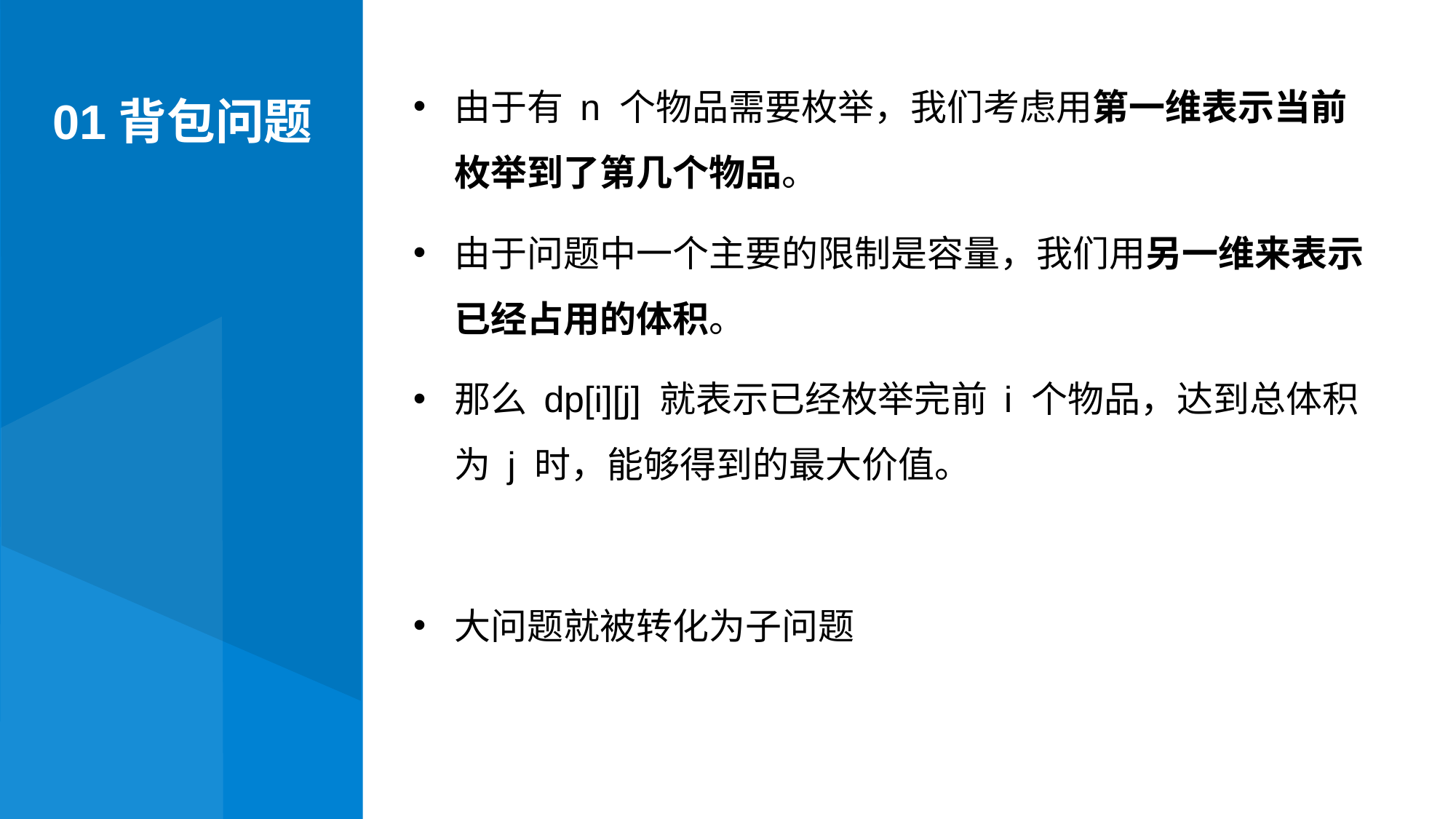

01背包问题
由于有 n 个物品需要枚举，我们考虑用第一维表示当前枚举到了第几个物品。
由于问题中一个主要的限制是容量，我们用另一维来表示已经占用的体积。
那么 dp[i][j] 就表示已经枚举完前 i 个物品，达到总体积为 j 时，能够得到的最大价值。

大问题就被转化为子问题